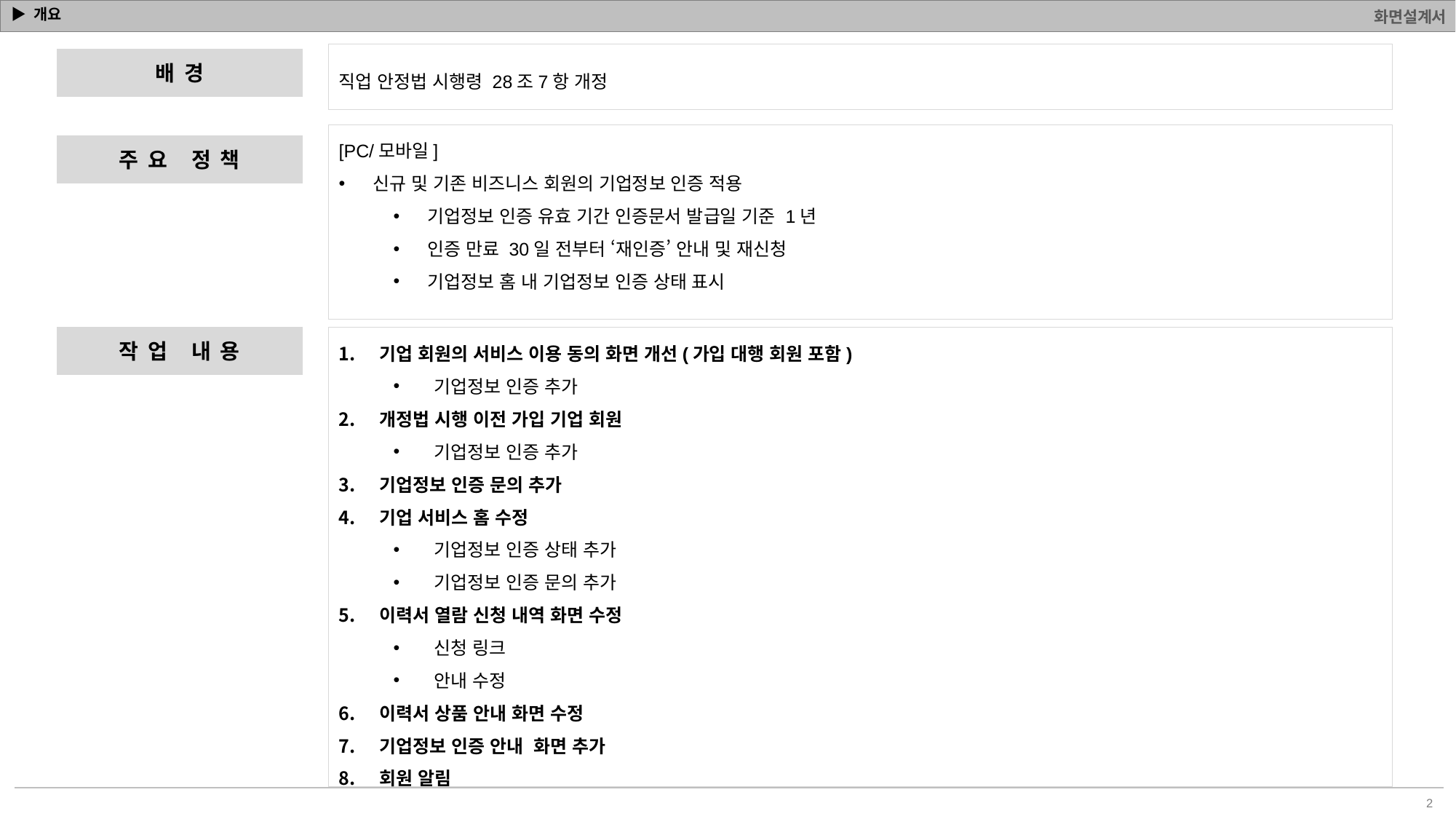

# ▶ 개요
직업 안정법 시행령 28조7항 개정
배경
[PC/모바일]
신규 및 기존 비즈니스 회원의 기업정보 인증 적용
기업정보 인증 유효 기간 인증문서 발급일 기준 1년
인증 만료 30일 전부터 ‘재인증’ 안내 및 재신청
기업정보 홈 내 기업정보 인증 상태 표시
주요 정책
기업 회원의 서비스 이용 동의 화면 개선(가입 대행 회원 포함)
기업정보 인증 추가
개정법 시행 이전 가입 기업 회원
기업정보 인증 추가
기업정보 인증 문의 추가
기업 서비스 홈 수정
기업정보 인증 상태 추가
기업정보 인증 문의 추가
이력서 열람 신청 내역 화면 수정
신청 링크
안내 수정
이력서 상품 안내 화면 수정
기업정보 인증 안내  화면 추가
회원 알림

작업 내용